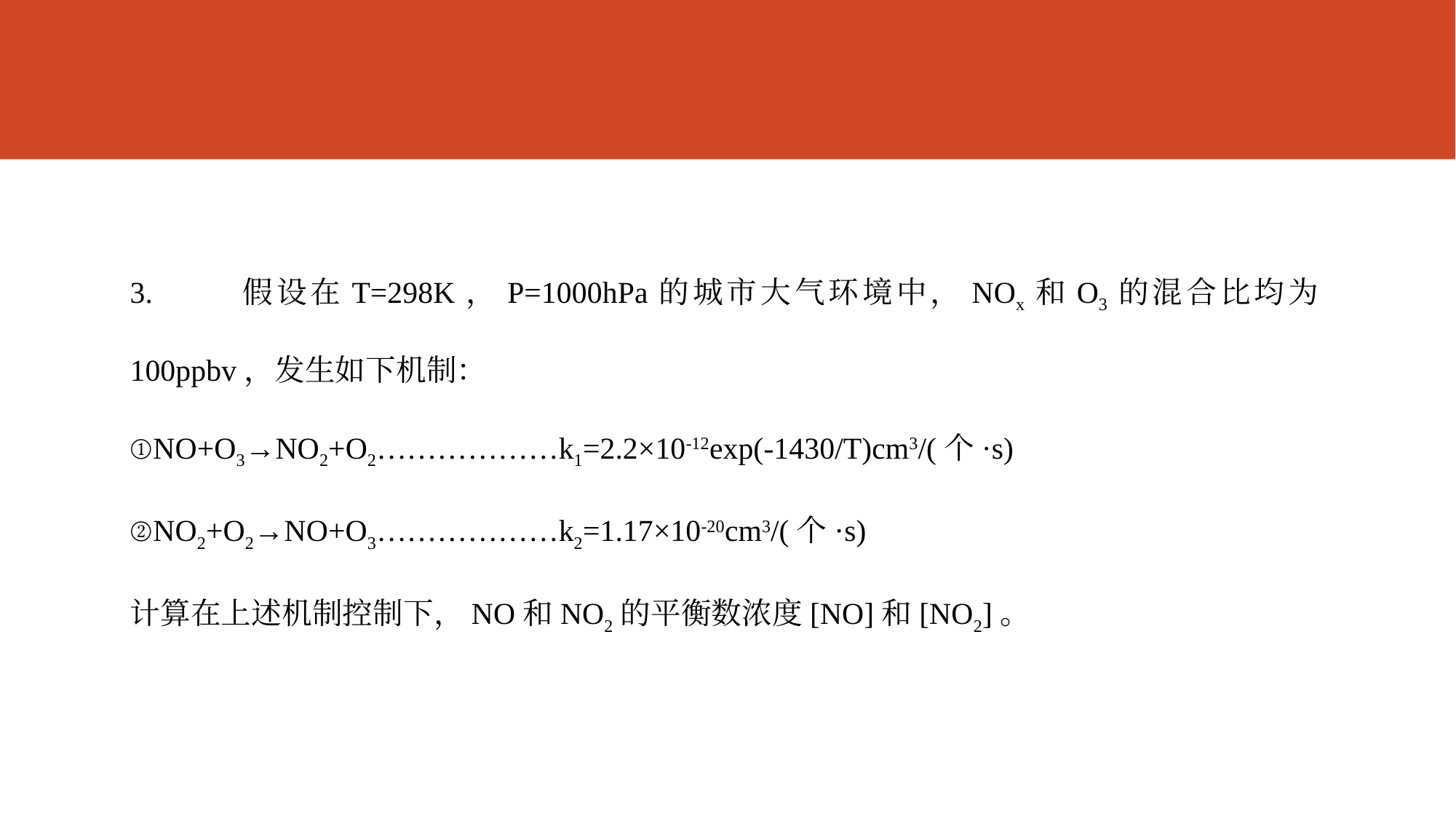

3.	假设在T=298K，P=1000hPa的城市大气环境中，NOx和O3的混合比均为100ppbv，发生如下机制：
①NO+O3→NO2+O2………………k1=2.2×10-12exp(-1430/T)cm3/(个·s)
②NO2+O2→NO+O3………………k2=1.17×10-20cm3/(个·s)
计算在上述机制控制下，NO和NO2的平衡数浓度[NO]和[NO2]。